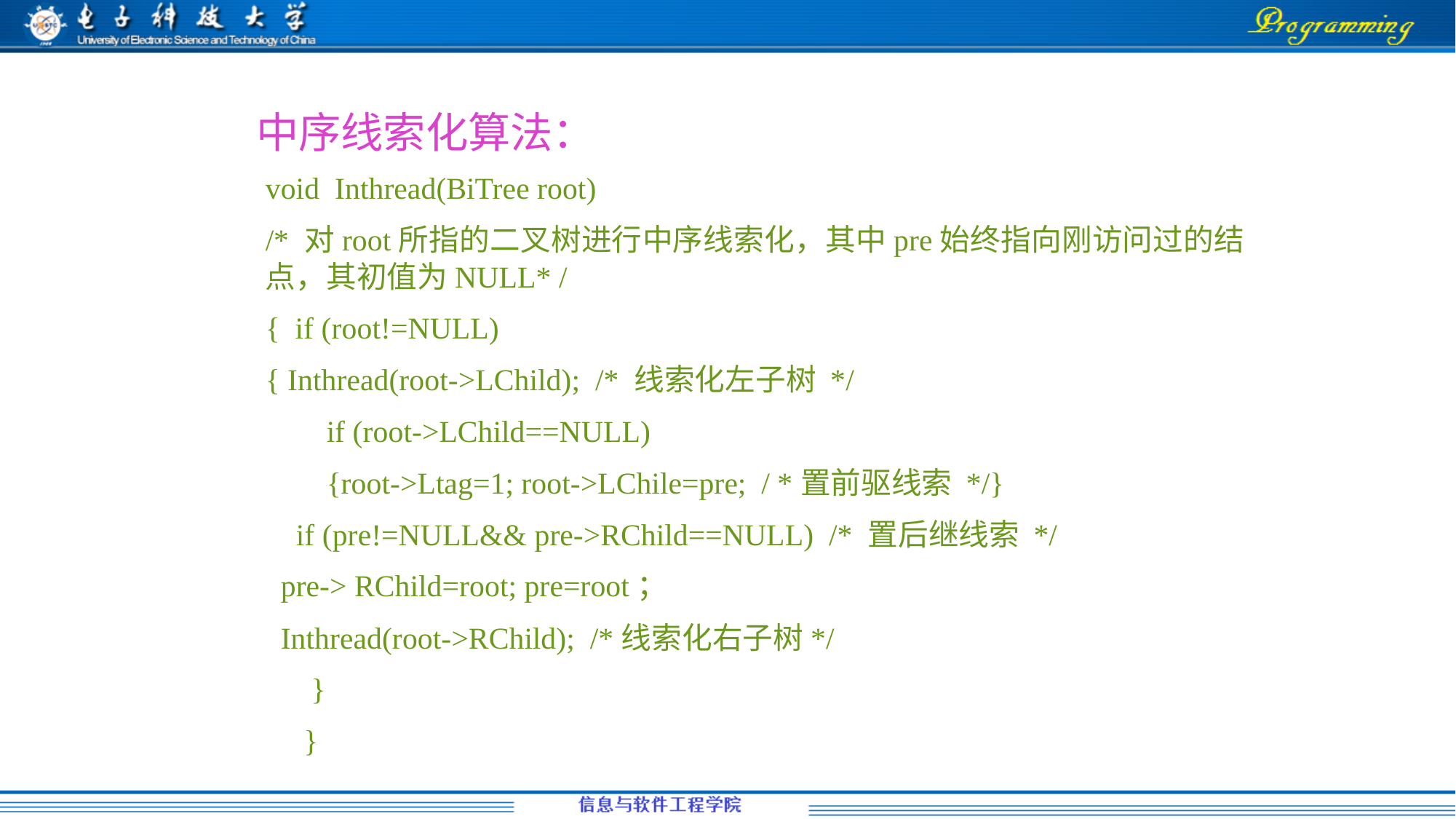

中序线索化算法：
void  Inthread(BiTree root)
/* 对root所指的二叉树进行中序线索化，其中pre始终指向刚访问过的结点，其初值为NULL* /
{  if (root!=NULL)
{ Inthread(root->LChild);  /* 线索化左子树 */
        if (root->LChild==NULL)
        {root->Ltag=1; root->LChile=pre;  / *置前驱线索 */}
    if (pre!=NULL&& pre->RChild==NULL)  /* 置后继线索 */
  pre-> RChild=root; pre=root；
  Inthread(root->RChild);  /*线索化右子树*/
      }
     }